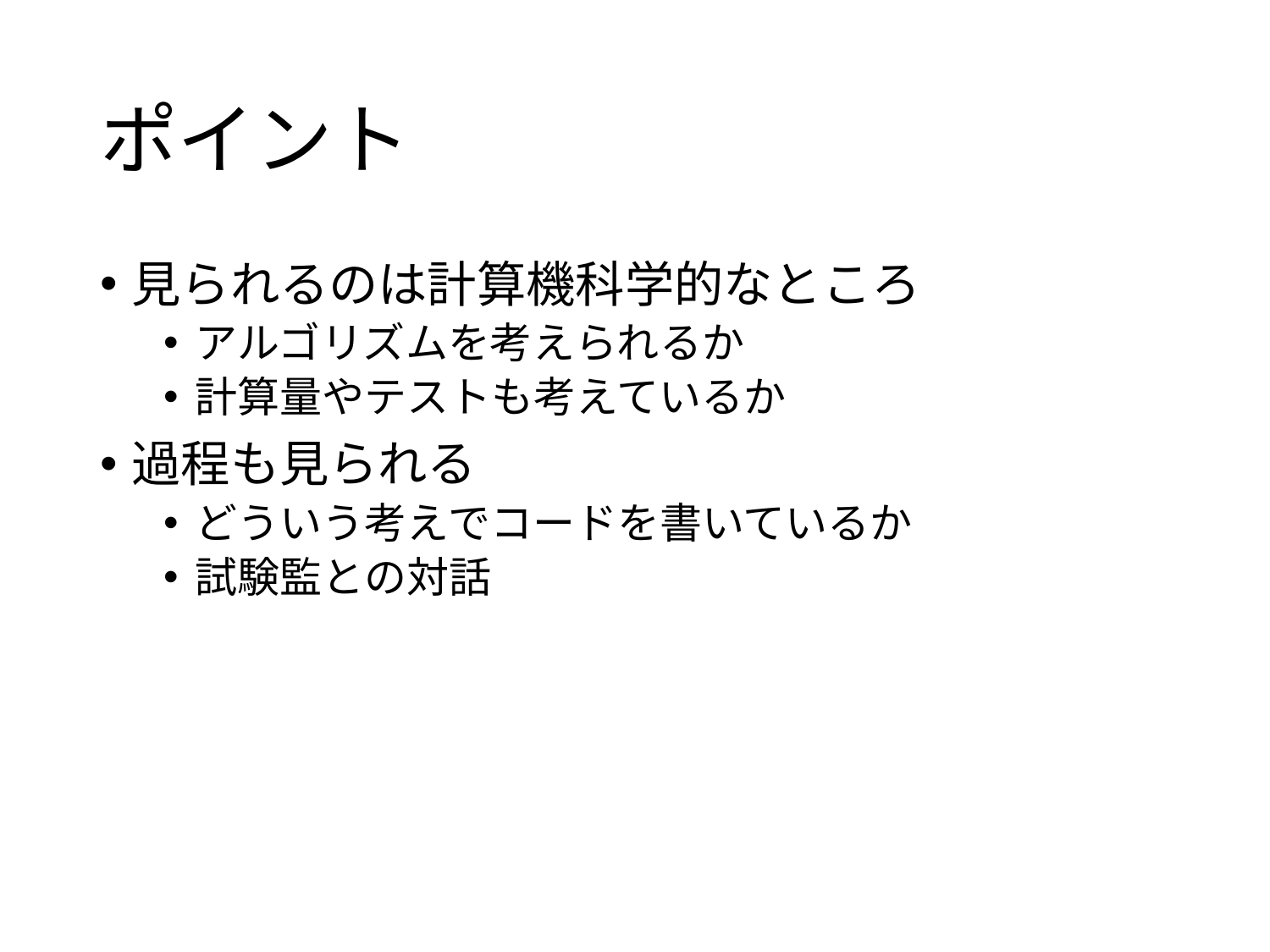

# ポイント
見られるのは計算機科学的なところ
アルゴリズムを考えられるか
計算量やテストも考えているか
過程も見られる
どういう考えでコードを書いているか
試験監との対話